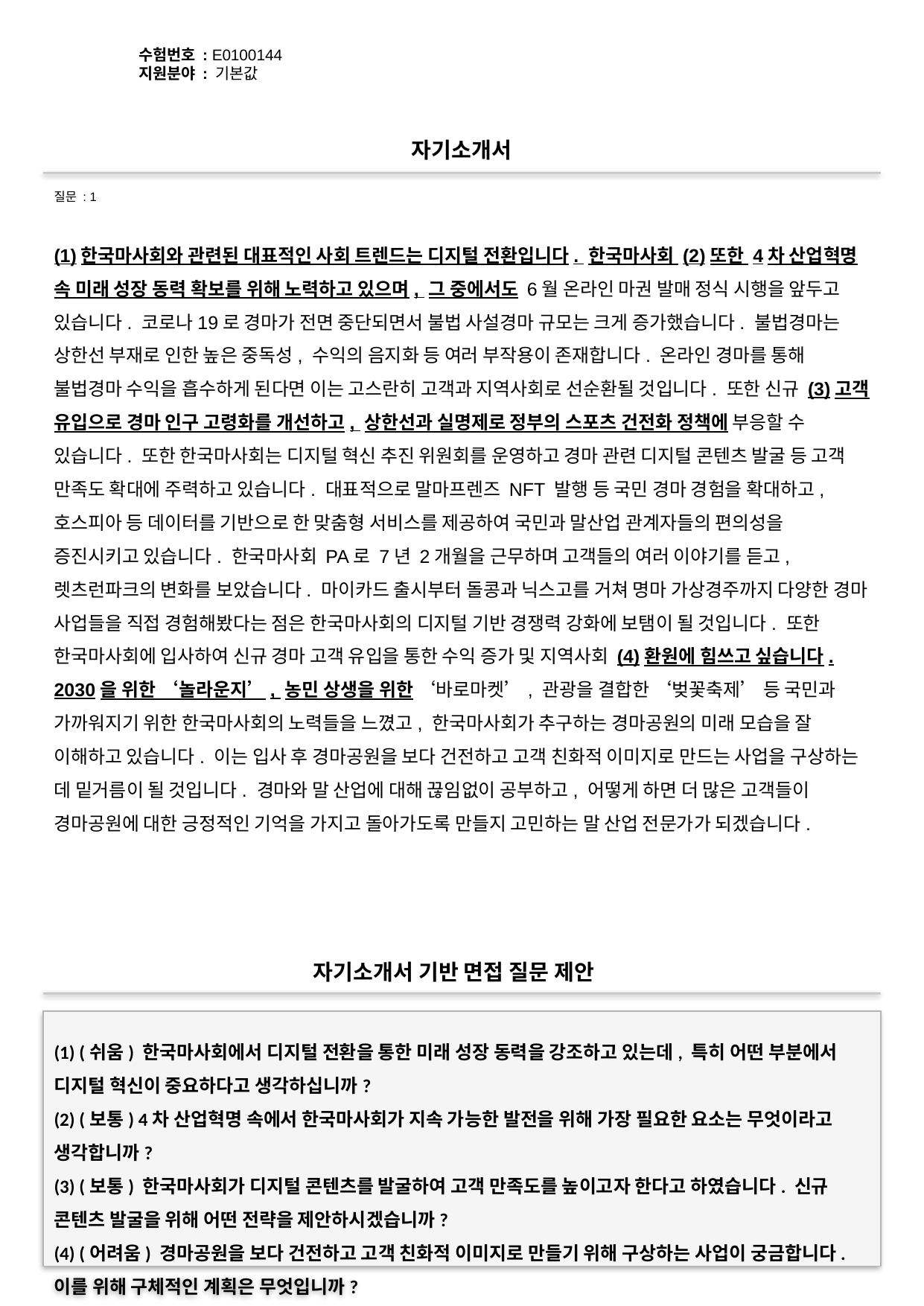

수험번호 : E0100144
지원분야 : 기본값
#

자기소개서

질문 : 1

(1)한국마사회와 관련된 대표적인 사회 트렌드는 디지털 전환입니다. 한국마사회 (2)또한 4차 산업혁명 속 미래 성장 동력 확보를 위해 노력하고 있으며, 그 중에서도 6월 온라인 마권 발매 정식 시행을 앞두고 있습니다. 코로나19로 경마가 전면 중단되면서 불법 사설경마 규모는 크게 증가했습니다. 불법경마는 상한선 부재로 인한 높은 중독성, 수익의 음지화 등 여러 부작용이 존재합니다. 온라인 경마를 통해 불법경마 수익을 흡수하게 된다면 이는 고스란히 고객과 지역사회로 선순환될 것입니다. 또한 신규 (3)고객 유입으로 경마 인구 고령화를 개선하고, 상한선과 실명제로 정부의 스포츠 건전화 정책에 부응할 수 있습니다. 또한 한국마사회는 디지털 혁신 추진 위원회를 운영하고 경마 관련 디지털 콘텐츠 발굴 등 고객 만족도 확대에 주력하고 있습니다. 대표적으로 말마프렌즈 NFT 발행 등 국민 경마 경험을 확대하고, 호스피아 등 데이터를 기반으로 한 맞춤형 서비스를 제공하여 국민과 말산업 관계자들의 편의성을 증진시키고 있습니다. 한국마사회 PA로 7년 2개월을 근무하며 고객들의 여러 이야기를 듣고, 렛츠런파크의 변화를 보았습니다. 마이카드 출시부터 돌콩과 닉스고를 거쳐 명마 가상경주까지 다양한 경마 사업들을 직접 경험해봤다는 점은 한국마사회의 디지털 기반 경쟁력 강화에 보탬이 될 것입니다. 또한 한국마사회에 입사하여 신규 경마 고객 유입을 통한 수익 증가 및 지역사회 (4)환원에 힘쓰고 싶습니다. 2030을 위한 ‘놀라운지’, 농민 상생을 위한 ‘바로마켓’, 관광을 결합한 ‘벚꽃축제’ 등 국민과 가까워지기 위한 한국마사회의 노력들을 느꼈고, 한국마사회가 추구하는 경마공원의 미래 모습을 잘 이해하고 있습니다. 이는 입사 후 경마공원을 보다 건전하고 고객 친화적 이미지로 만드는 사업을 구상하는 데 밑거름이 될 것입니다. 경마와 말 산업에 대해 끊임없이 공부하고, 어떻게 하면 더 많은 고객들이 경마공원에 대한 긍정적인 기억을 가지고 돌아가도록 만들지 고민하는 말 산업 전문가가 되겠습니다.

자기소개서 기반 면접 질문 제안

(1) (쉬움) 한국마사회에서 디지털 전환을 통한 미래 성장 동력을 강조하고 있는데, 특히 어떤 부분에서 디지털 혁신이 중요하다고 생각하십니까?
(2) (보통) 4차 산업혁명 속에서 한국마사회가 지속 가능한 발전을 위해 가장 필요한 요소는 무엇이라고 생각합니까?
(3) (보통) 한국마사회가 디지털 콘텐츠를 발굴하여 고객 만족도를 높이고자 한다고 하였습니다. 신규 콘텐츠 발굴을 위해 어떤 전략을 제안하시겠습니까?
(4) (어려움) 경마공원을 보다 건전하고 고객 친화적 이미지로 만들기 위해 구상하는 사업이 궁금합니다. 이를 위해 구체적인 계획은 무엇입니까?